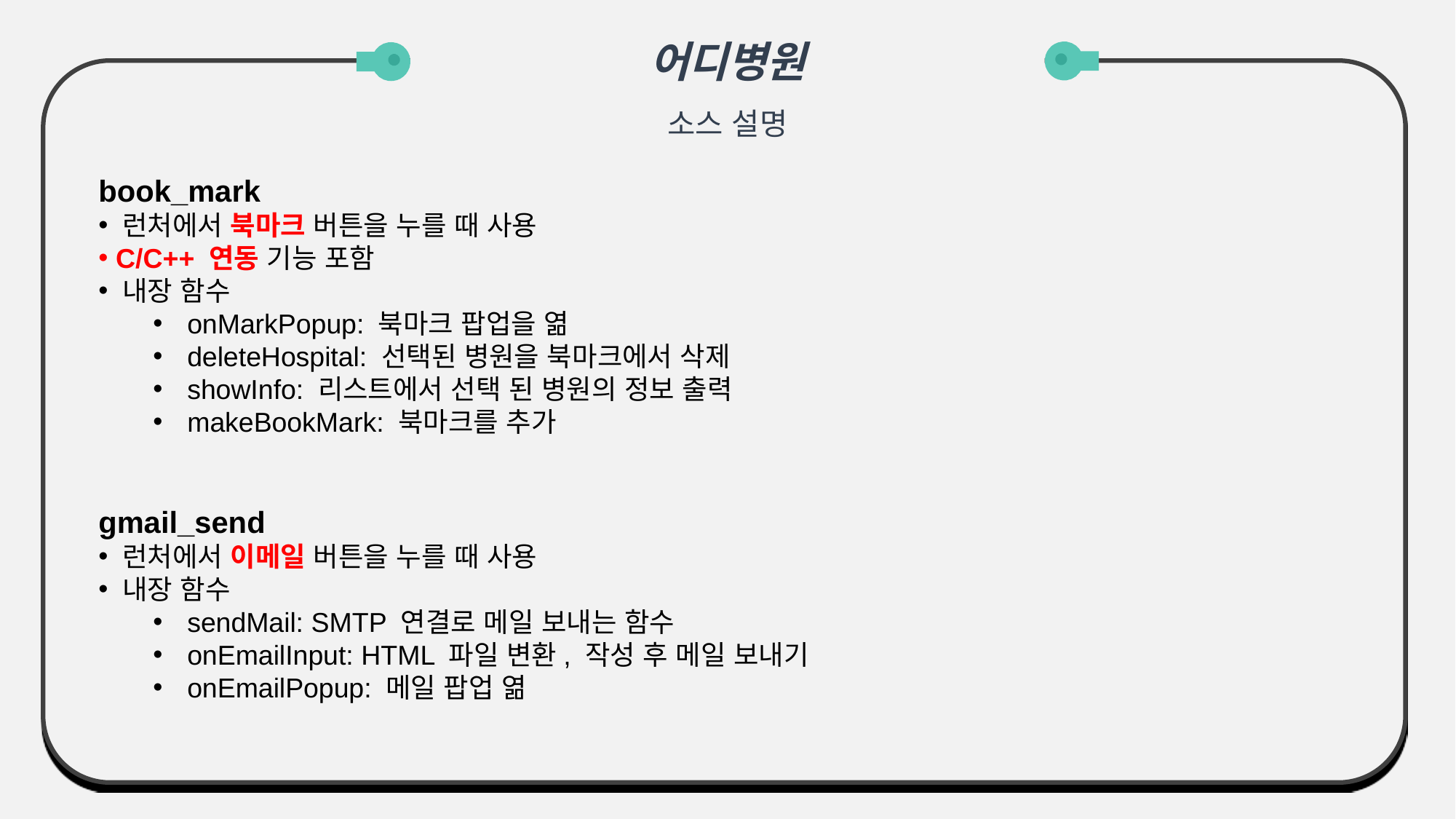

어디병원
소스 설명

book_mark
 런처에서 북마크 버튼을 누를 때 사용
 C/C++ 연동 기능 포함
 내장 함수
onMarkPopup: 북마크 팝업을 엶
deleteHospital: 선택된 병원을 북마크에서 삭제
showInfo: 리스트에서 선택 된 병원의 정보 출력
makeBookMark: 북마크를 추가

gmail_send
 런처에서 이메일 버튼을 누를 때 사용
 내장 함수
sendMail: SMTP 연결로 메일 보내는 함수
onEmailInput: HTML 파일 변환, 작성 후 메일 보내기
onEmailPopup: 메일 팝업 엶